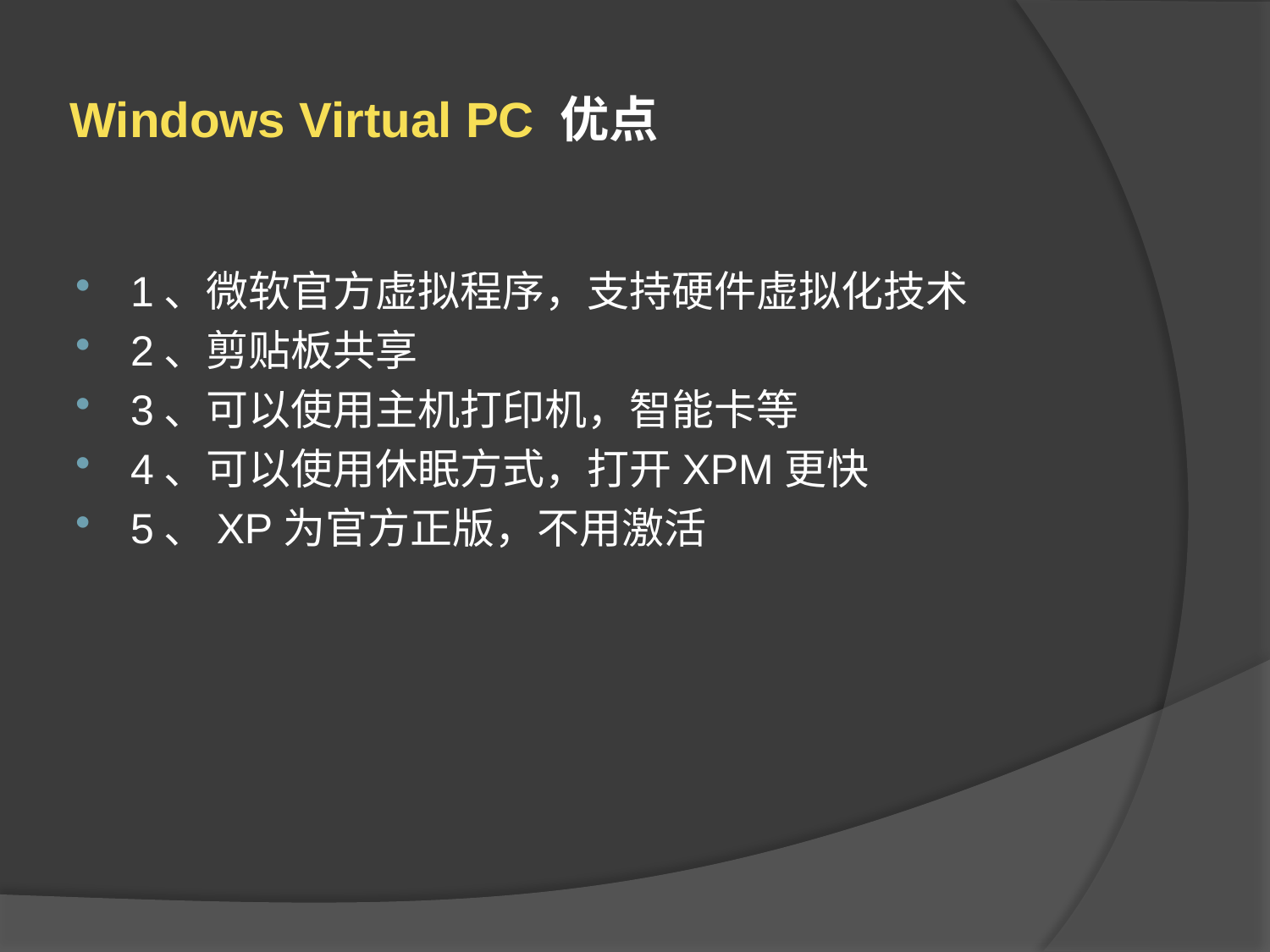

# Windows Virtual PC 优点
1、微软官方虚拟程序，支持硬件虚拟化技术
2、剪贴板共享
3、可以使用主机打印机，智能卡等
4、可以使用休眠方式，打开XPM更快
5、XP为官方正版，不用激活